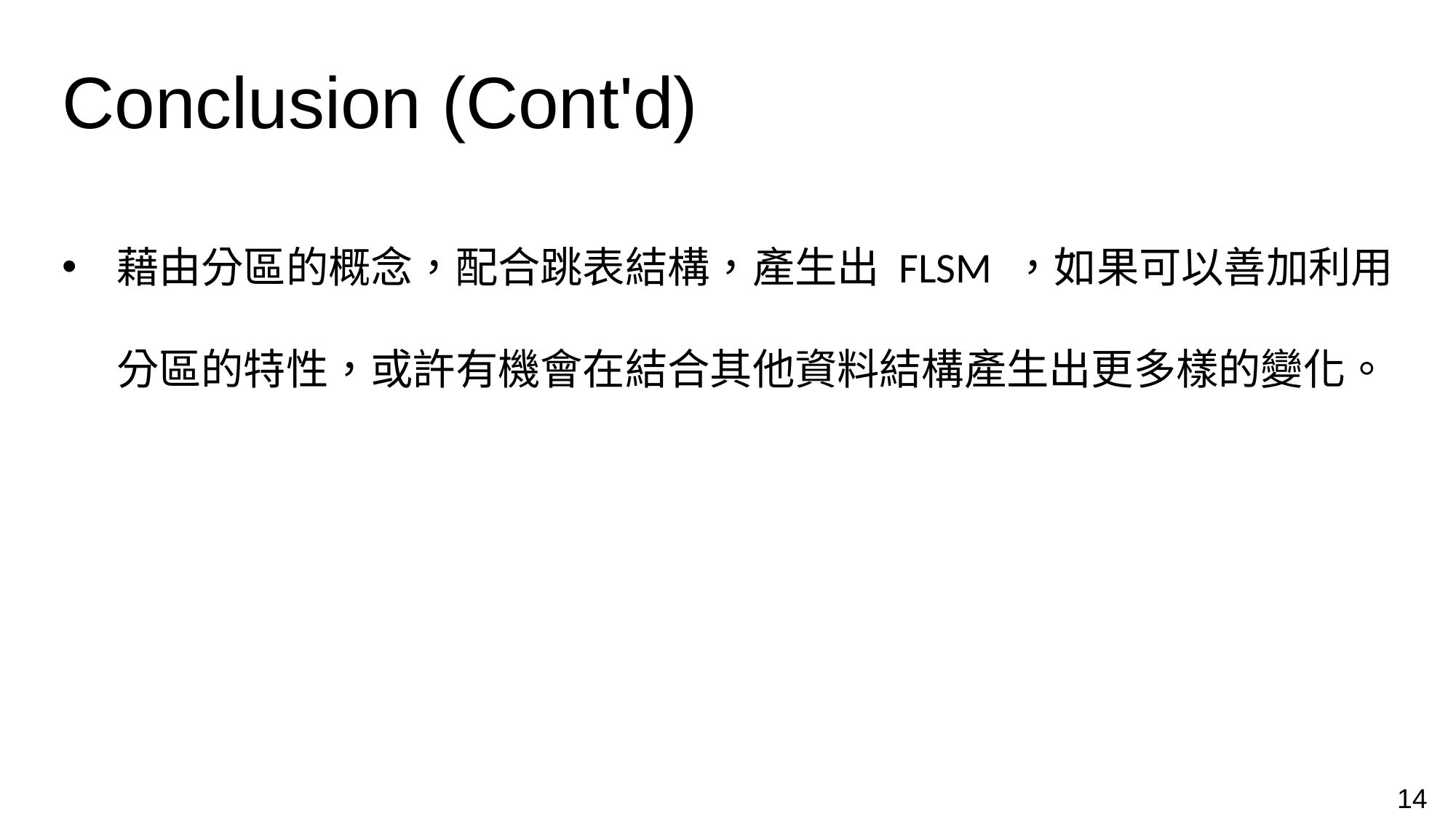

# Conclusion (Cont'd)
藉由分區的概念，配合跳表結構，產生出 FLSM ，如果可以善加利用分區的特性，或許有機會在結合其他資料結構產生出更多樣的變化。
14